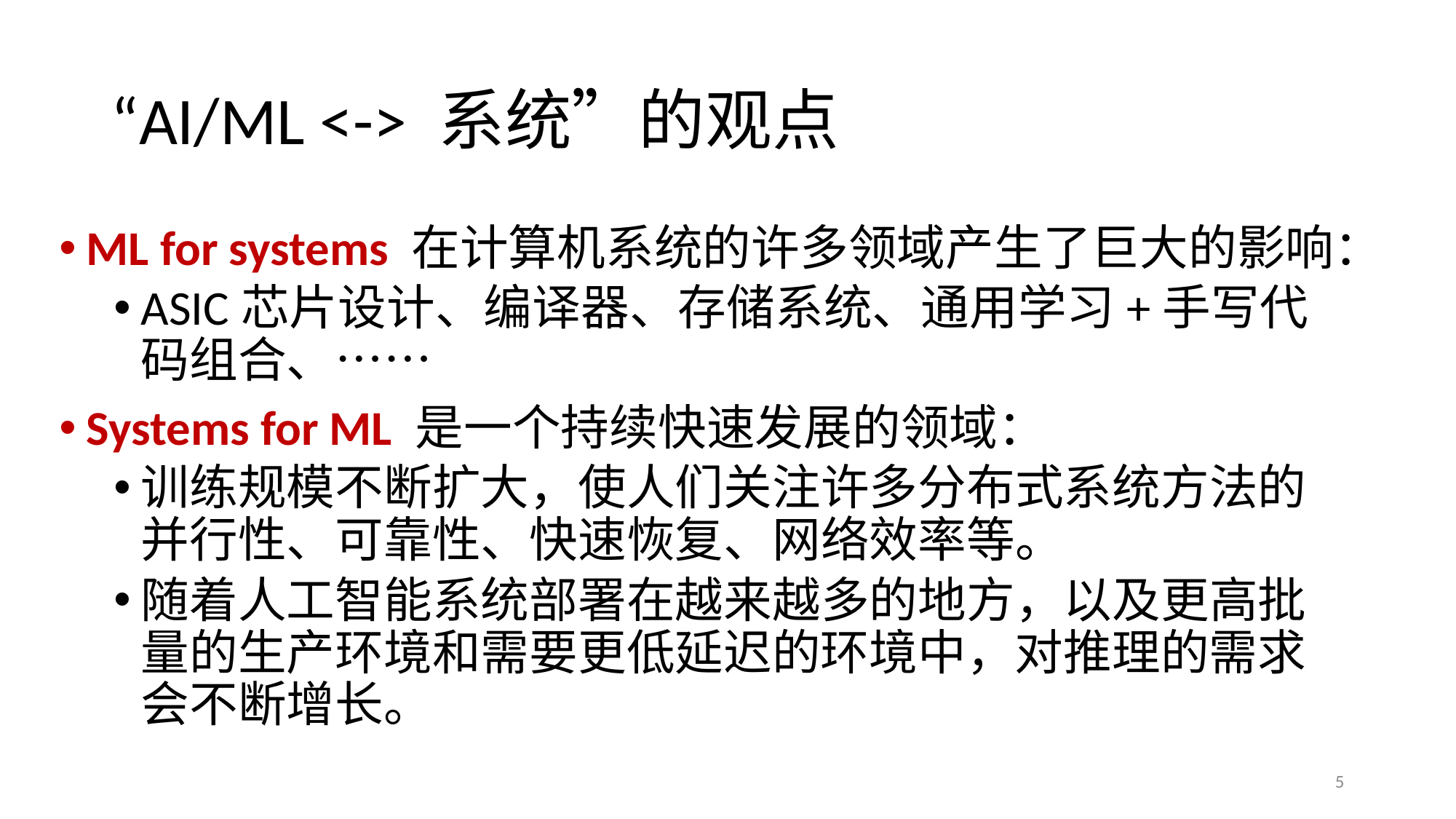

# “AI/ML <-> 系统”的观点
ML for systems 在计算机系统的许多领域产生了巨大的影响：
ASIC芯片设计、编译器、存储系统、通用学习+手写代码组合、……
Systems for ML 是一个持续快速发展的领域：
训练规模不断扩大，使人们关注许多分布式系统方法的并行性、可靠性、快速恢复、网络效率等。
随着人工智能系统部署在越来越多的地方，以及更高批量的生产环境和需要更低延迟的环境中，对推理的需求会不断增长。
5